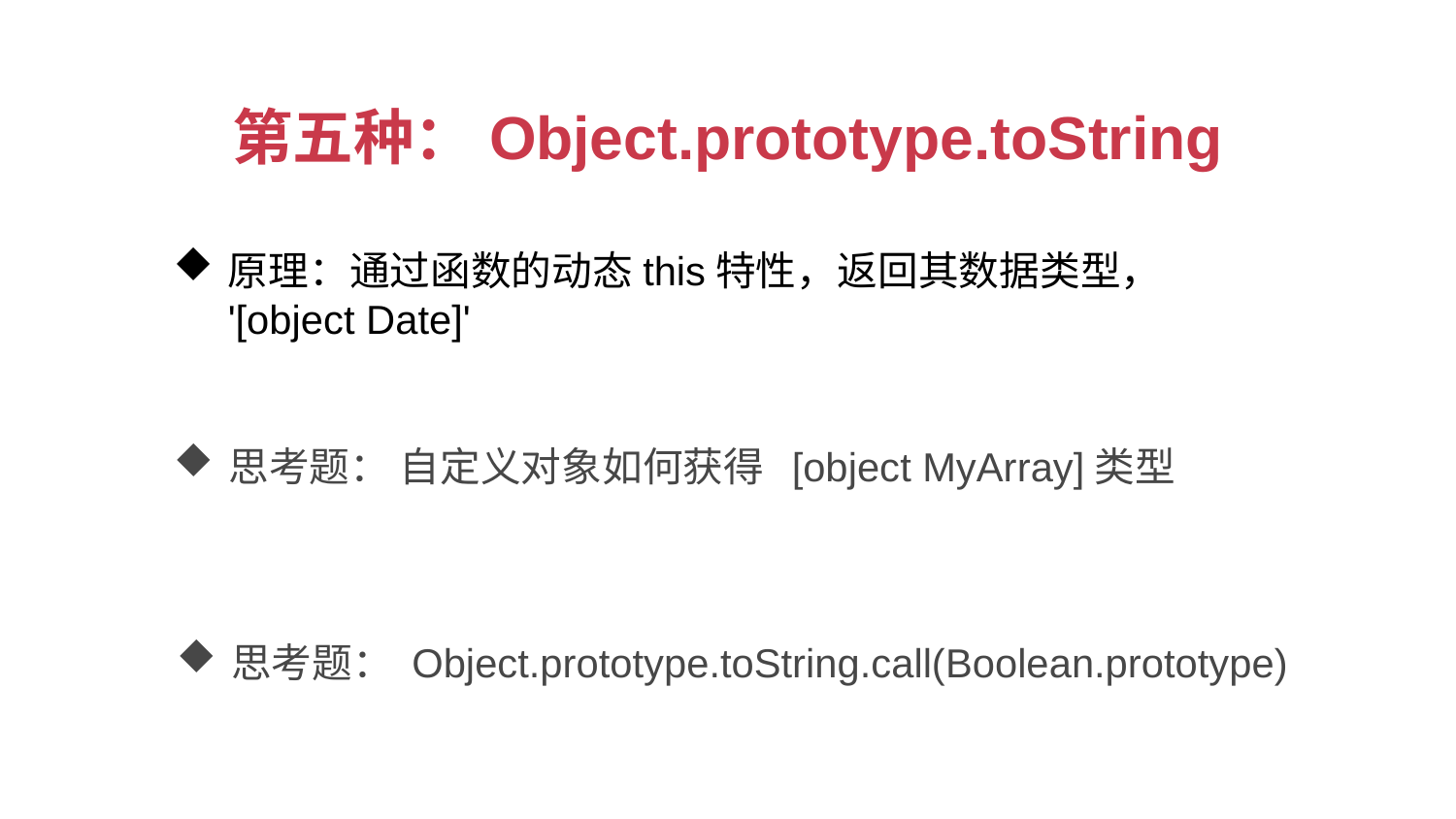

第五种：Object.prototype.toString
原理：通过函数的动态this特性，返回其数据类型， '[object Date]'
思考题： 自定义对象如何获得  [object MyArray]类型
思考题： Object.prototype.toString.call(Boolean.prototype)